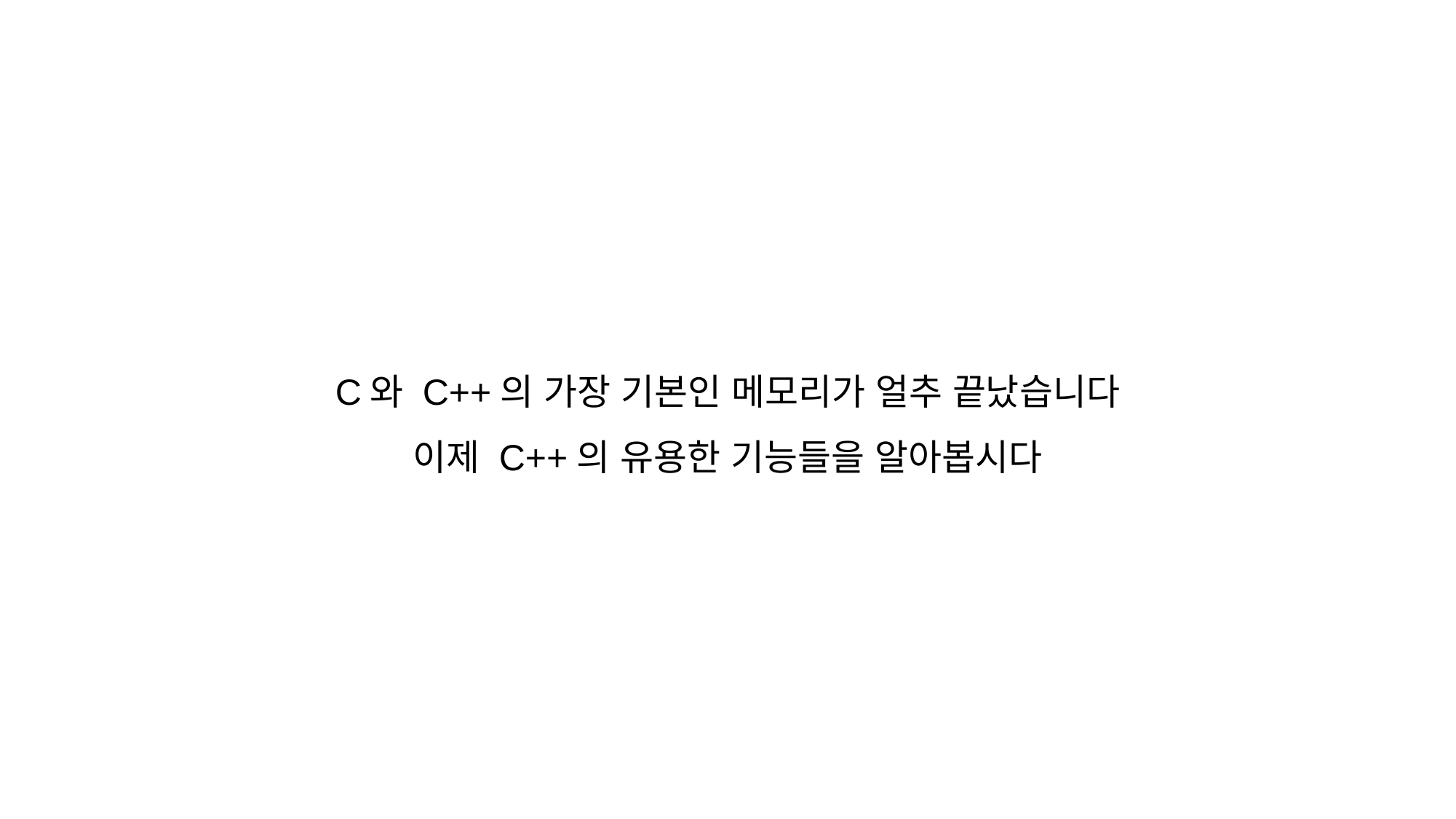

C와 C++의 가장 기본인 메모리가 얼추 끝났습니다
이제 C++의 유용한 기능들을 알아봅시다